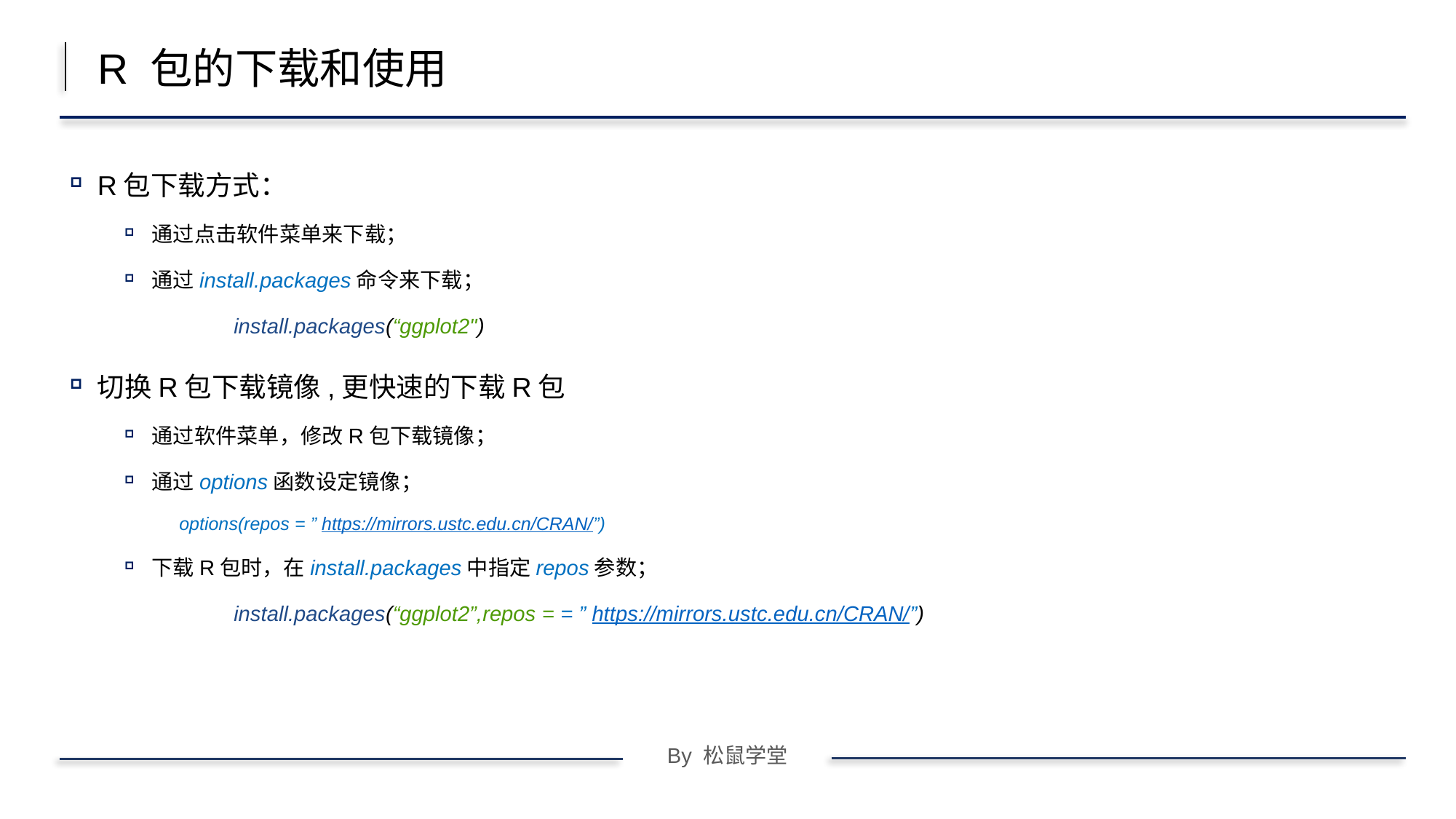

R 包的下载和使用
R包下载方式：
通过点击软件菜单来下载；
通过install.packages命令来下载；
	install.packages(“ggplot2")
切换R包下载镜像,更快速的下载R包
通过软件菜单，修改R包下载镜像；
通过options函数设定镜像；
options(repos = ” https://mirrors.ustc.edu.cn/CRAN/”)
下载R包时，在install.packages中指定repos参数；
	install.packages(“ggplot2”,repos = = ” https://mirrors.ustc.edu.cn/CRAN/”)